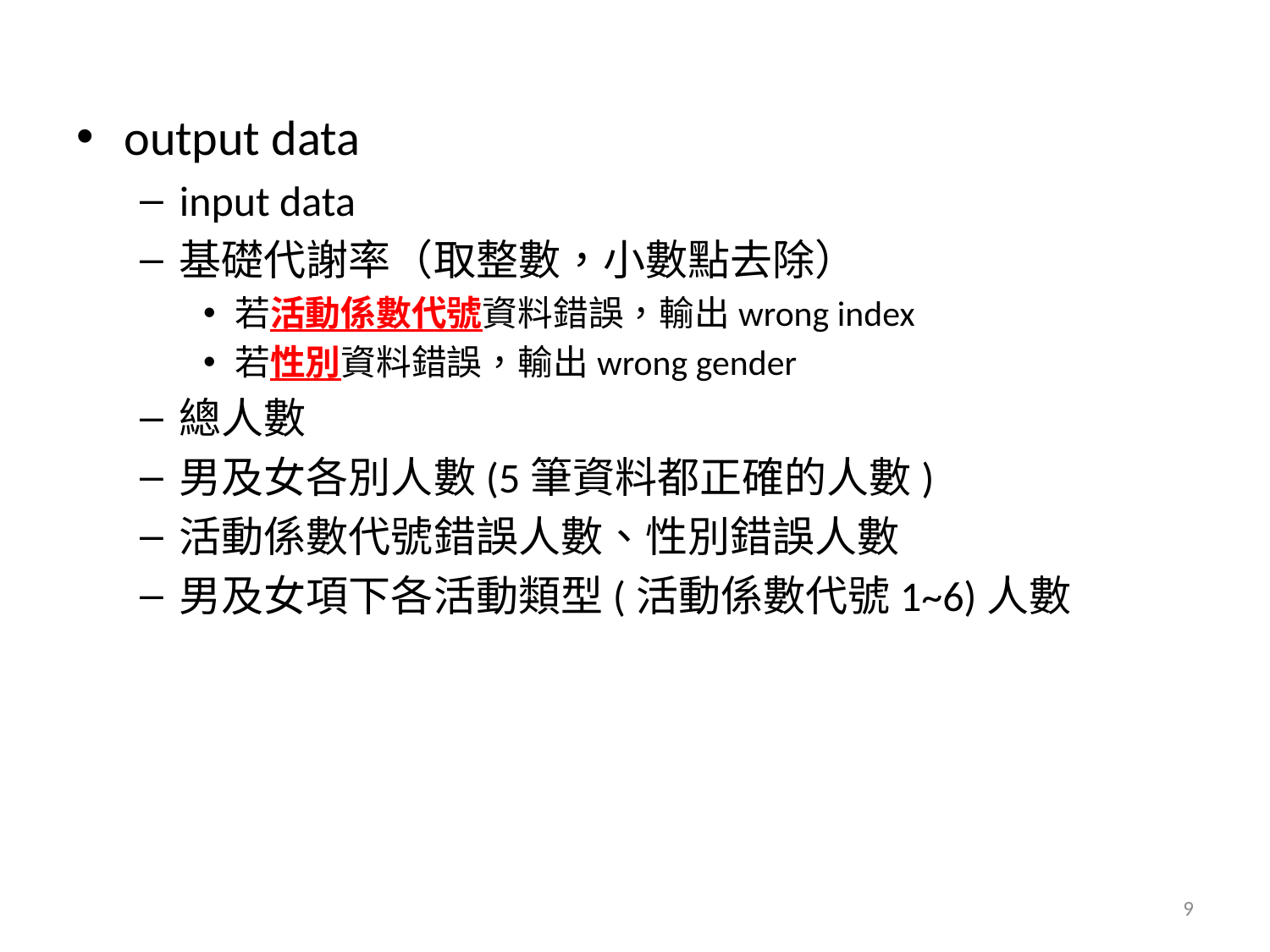

output data
input data
基礎代謝率（取整數，小數點去除）
若活動係數代號資料錯誤，輸出wrong index
若性別資料錯誤，輸出wrong gender
總人數
男及女各別人數(5筆資料都正確的人數)
活動係數代號錯誤人數、性別錯誤人數
男及女項下各活動類型(活動係數代號1~6)人數
9